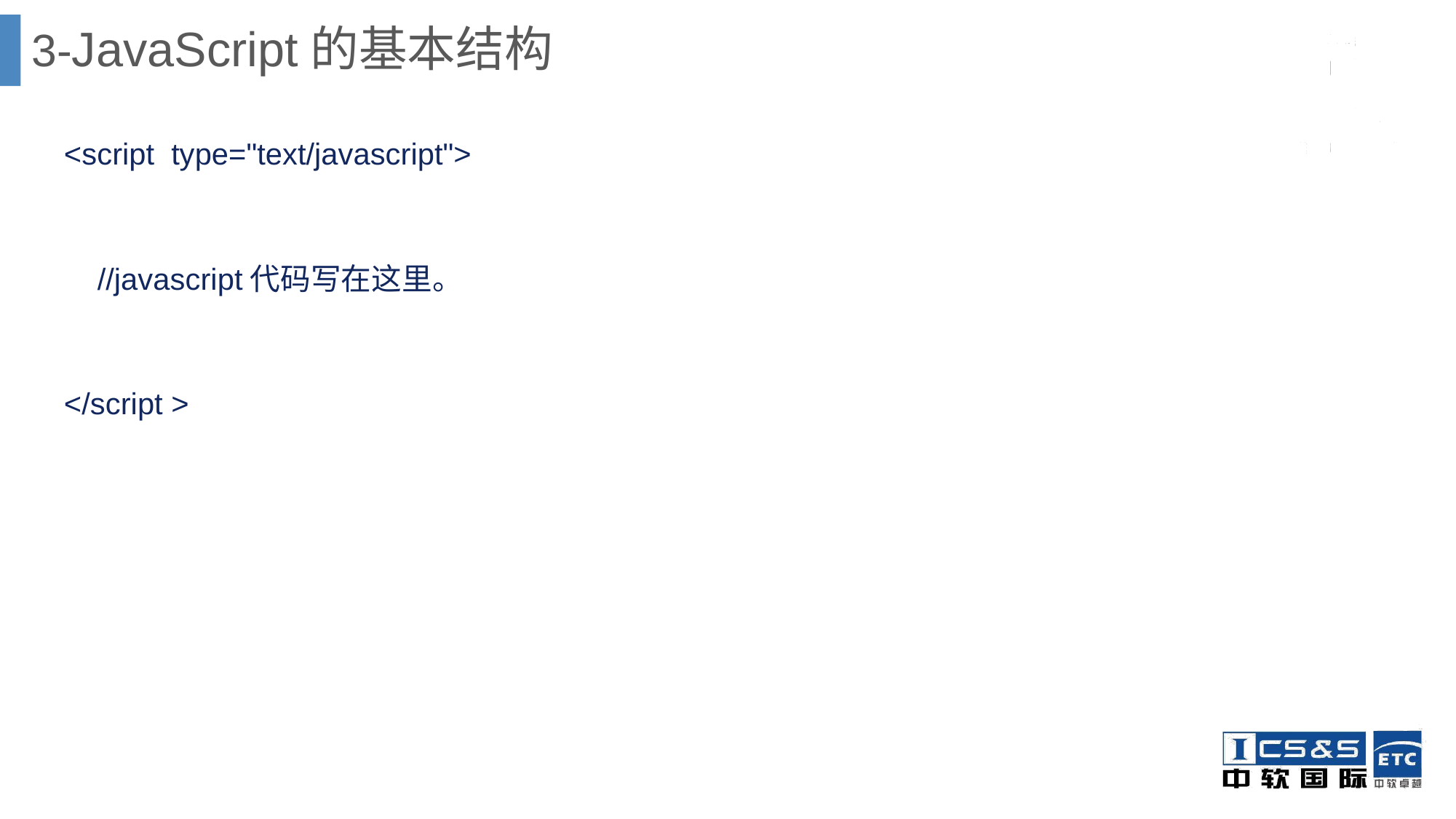

# 3-JavaScript的基本结构
<script  type="text/javascript">

    //javascript代码写在这里。

</script >